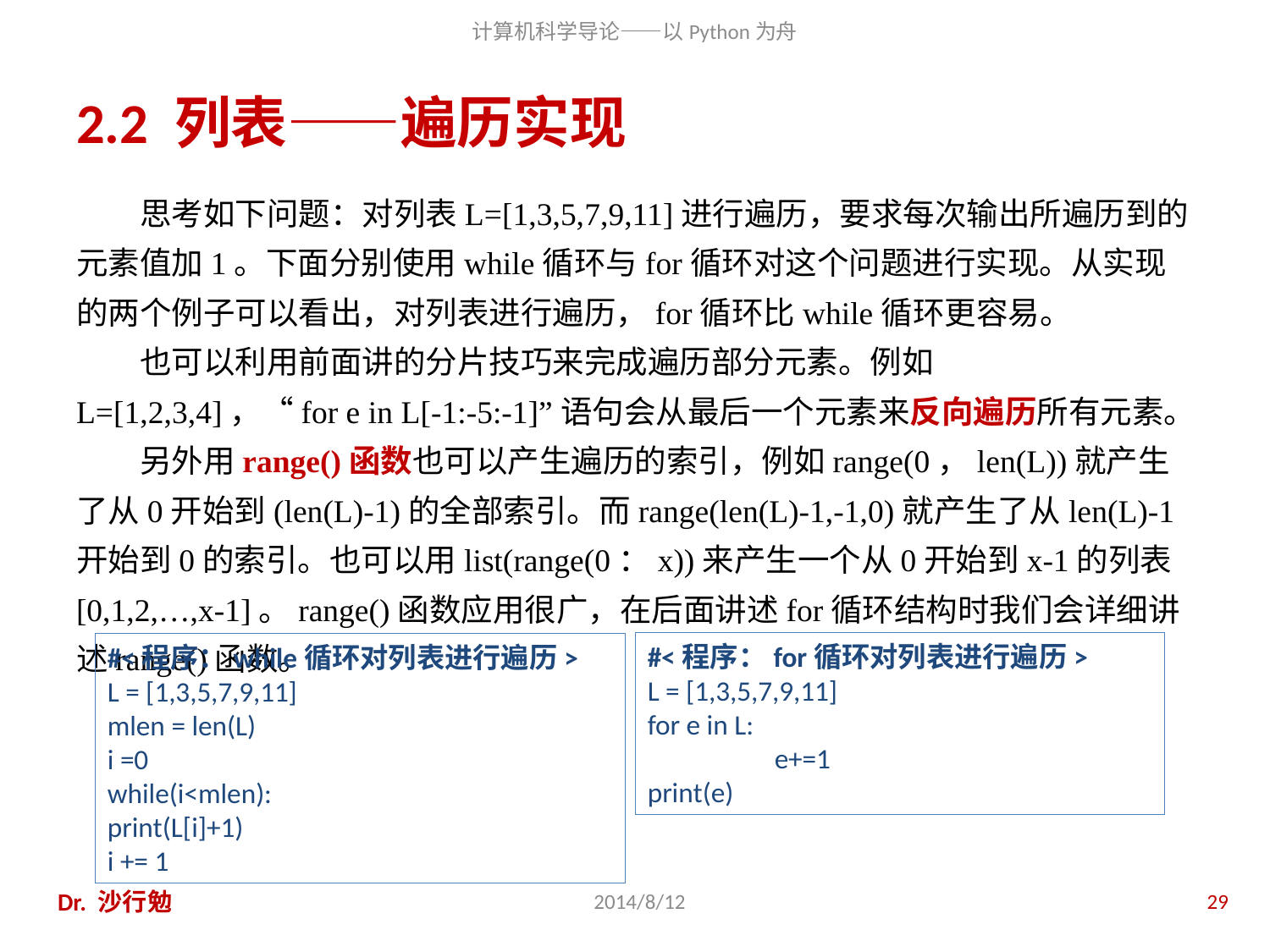

# 2.2 列表——遍历实现
思考如下问题：对列表L=[1,3,5,7,9,11]进行遍历，要求每次输出所遍历到的元素值加1。下面分别使用while循环与for循环对这个问题进行实现。从实现的两个例子可以看出，对列表进行遍历，for循环比while循环更容易。
也可以利用前面讲的分片技巧来完成遍历部分元素。例如L=[1,2,3,4]，“for e in L[-1:-5:-1]”语句会从最后一个元素来反向遍历所有元素。
另外用range()函数也可以产生遍历的索引，例如range(0，len(L))就产生了从0开始到(len(L)-1)的全部索引。而range(len(L)-1,-1,0)就产生了从len(L)-1开始到0的索引。也可以用list(range(0：x))来产生一个从0开始到x-1的列表[0,1,2,…,x-1]。range()函数应用很广，在后面讲述for循环结构时我们会详细讲述range()函数。
#<程序：for循环对列表进行遍历>
L = [1,3,5,7,9,11]
for e in L:
	e+=1
print(e)
#<程序：while循环对列表进行遍历>
L = [1,3,5,7,9,11]
mlen = len(L)
i =0
while(i<mlen):
print(L[i]+1)
i += 1
Dr. 沙行勉
2014/8/12
29